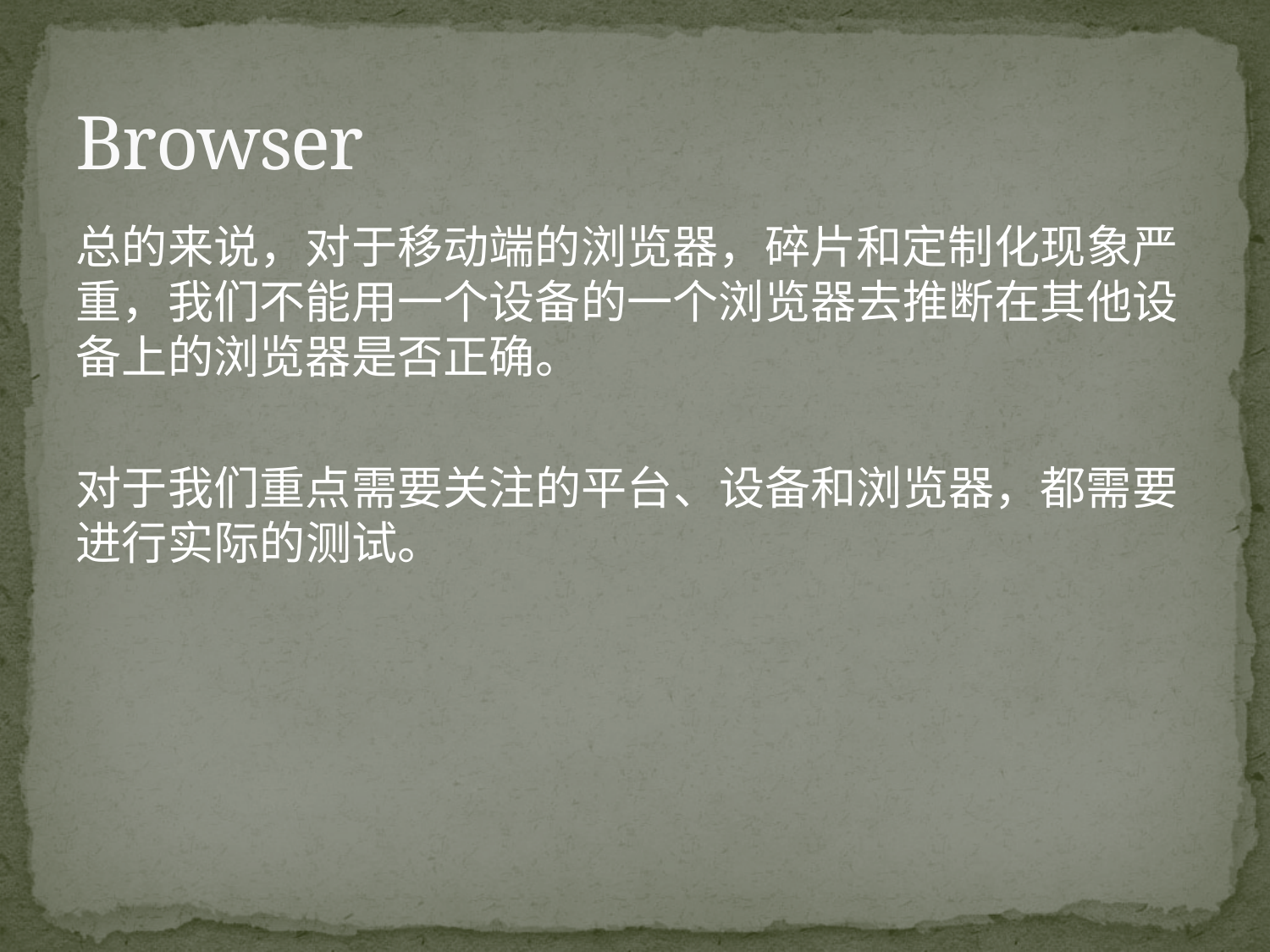

# Browser
总的来说，对于移动端的浏览器，碎片和定制化现象严重，我们不能用一个设备的一个浏览器去推断在其他设备上的浏览器是否正确。

对于我们重点需要关注的平台、设备和浏览器，都需要进行实际的测试。